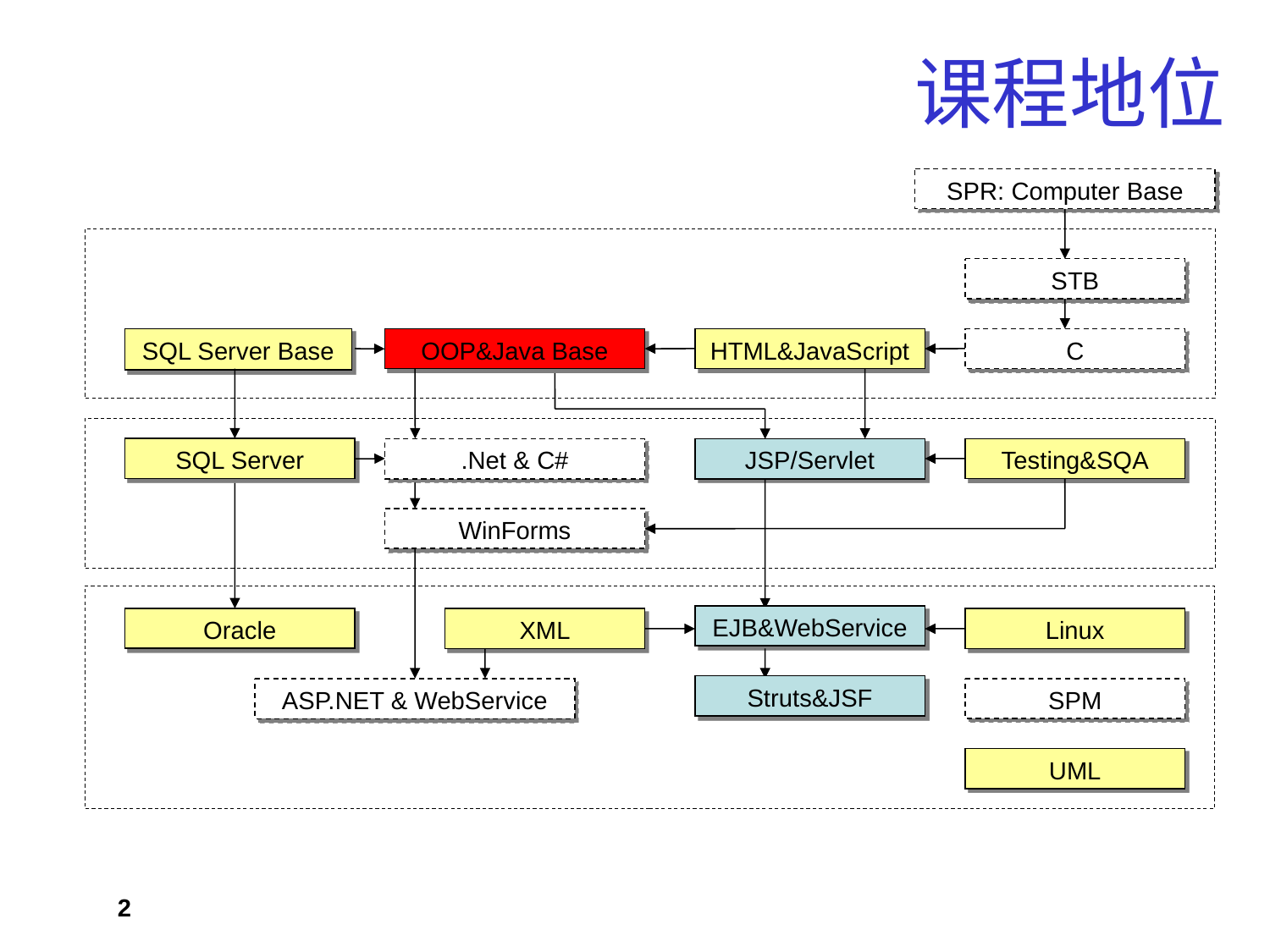

# 课程地位
SPR: Computer Base

STB

SQL Server Base
OOP&Java Base
HTML&JavaScript
C

SQL Server
.Net & C#
JSP/Servlet
Testing&SQA

WinForms

EJB&WebService
Oracle
XML
Linux

Struts&JSF
ASP.NET & WebService
SPM
UML
2